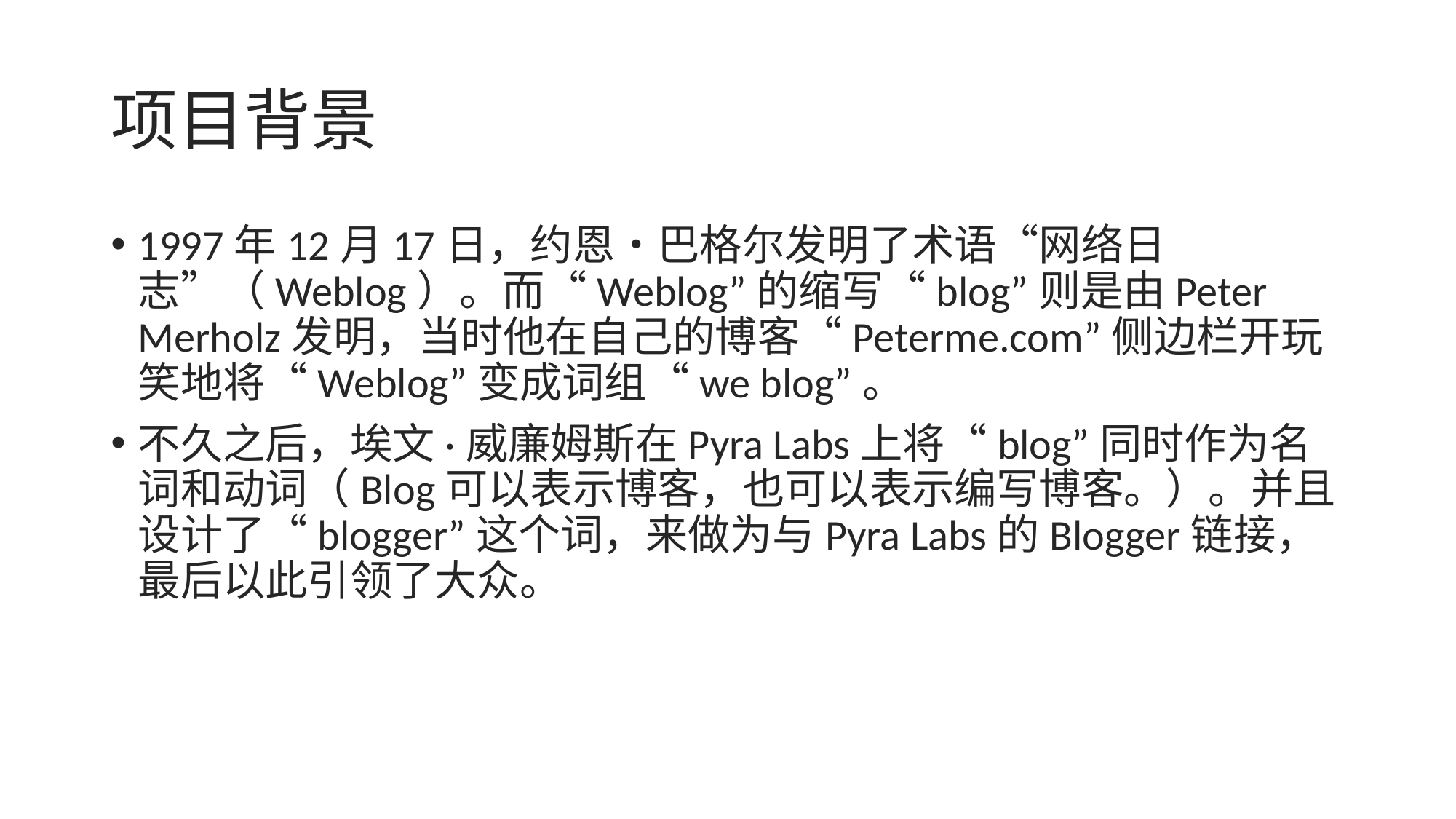

# 项目背景
1997年12月17日，约恩‧巴格尔发明了术语“网络日志”（Weblog）。而“Weblog”的缩写“blog”则是由Peter Merholz发明，当时他在自己的博客“Peterme.com”侧边栏开玩笑地将“Weblog”变成词组“we blog”。
不久之后，埃文·威廉姆斯在Pyra Labs上将“blog”同时作为名词和动词（Blog可以表示博客，也可以表示编写博客。）。并且设计了“blogger”这个词，来做为与Pyra Labs的Blogger链接，最后以此引领了大众。